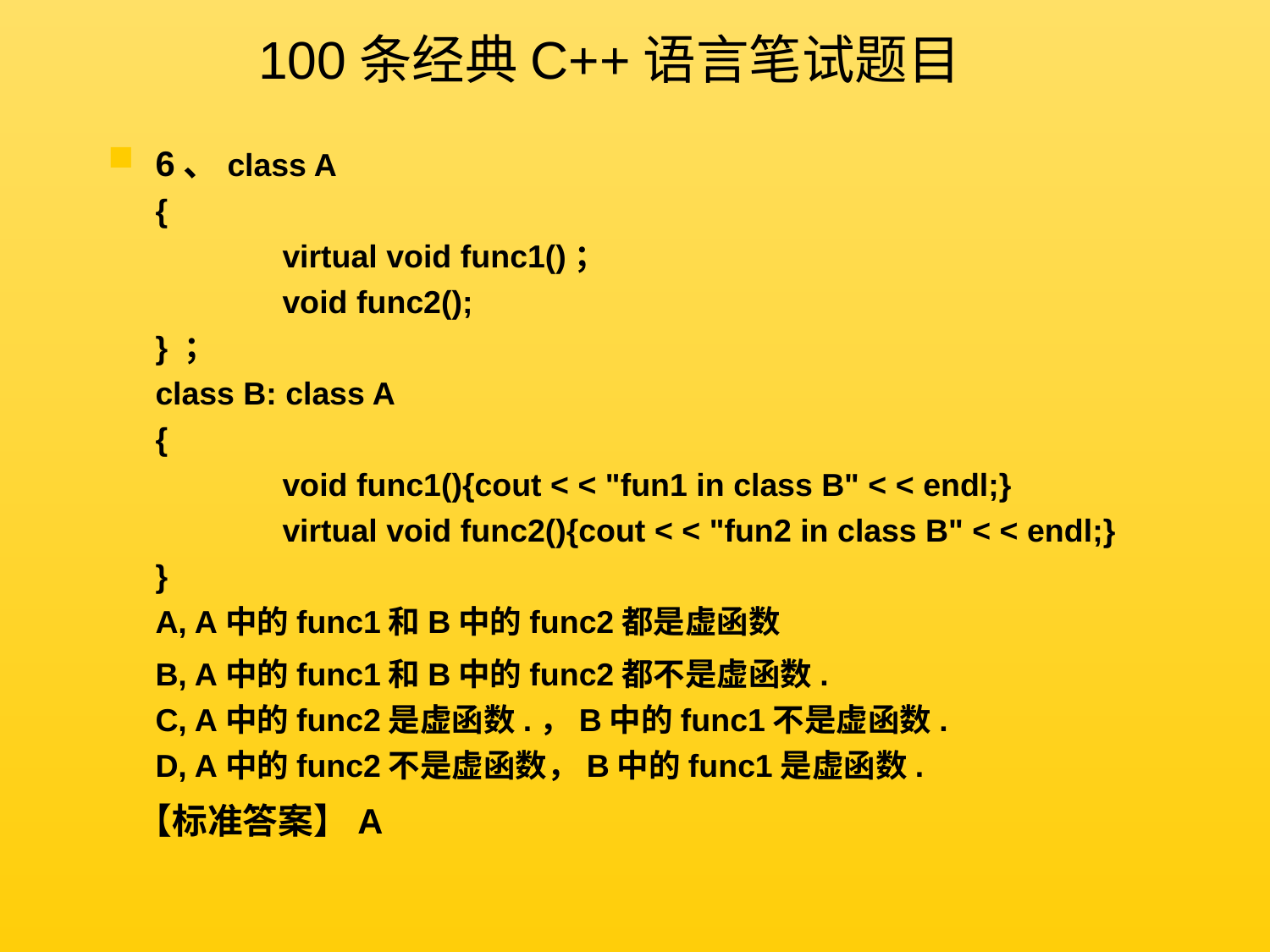

100条经典C++语言笔试题目
6、class A 
{ 
  	virtual void func1()； 
  	void func2();
} ；
class B: class A 
{ 
  	void func1(){cout < < "fun1 in class B" < < endl;} 
  	virtual void func2(){cout < < "fun2 in class B" < < endl;} 
} 
A, A中的func1和B中的func2都是虚函数
	B, A中的func1和B中的func2都不是虚函数. 
C, A中的func2是虚函数.，B中的func1不是虚函数. 
D, A中的func2不是虚函数，B中的func1是虚函数.
   【标准答案】A